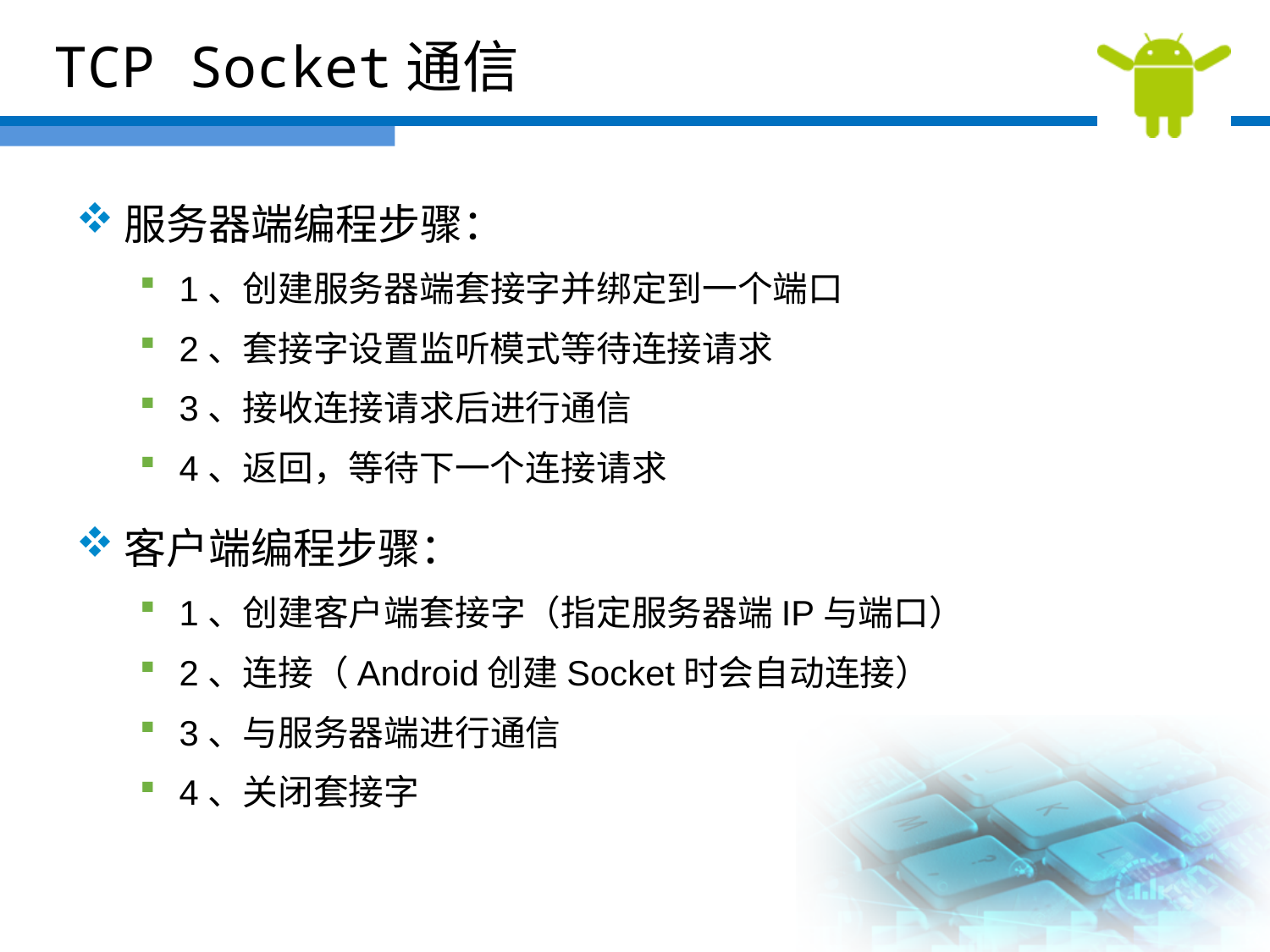

TCP Socket通信
服务器端编程步骤：
1、创建服务器端套接字并绑定到一个端口
2、套接字设置监听模式等待连接请求
3、接收连接请求后进行通信
4、返回，等待下一个连接请求
客户端编程步骤：
1、创建客户端套接字（指定服务器端IP与端口）
2、连接（Android创建Socket时会自动连接）
3、与服务器端进行通信
4、关闭套接字